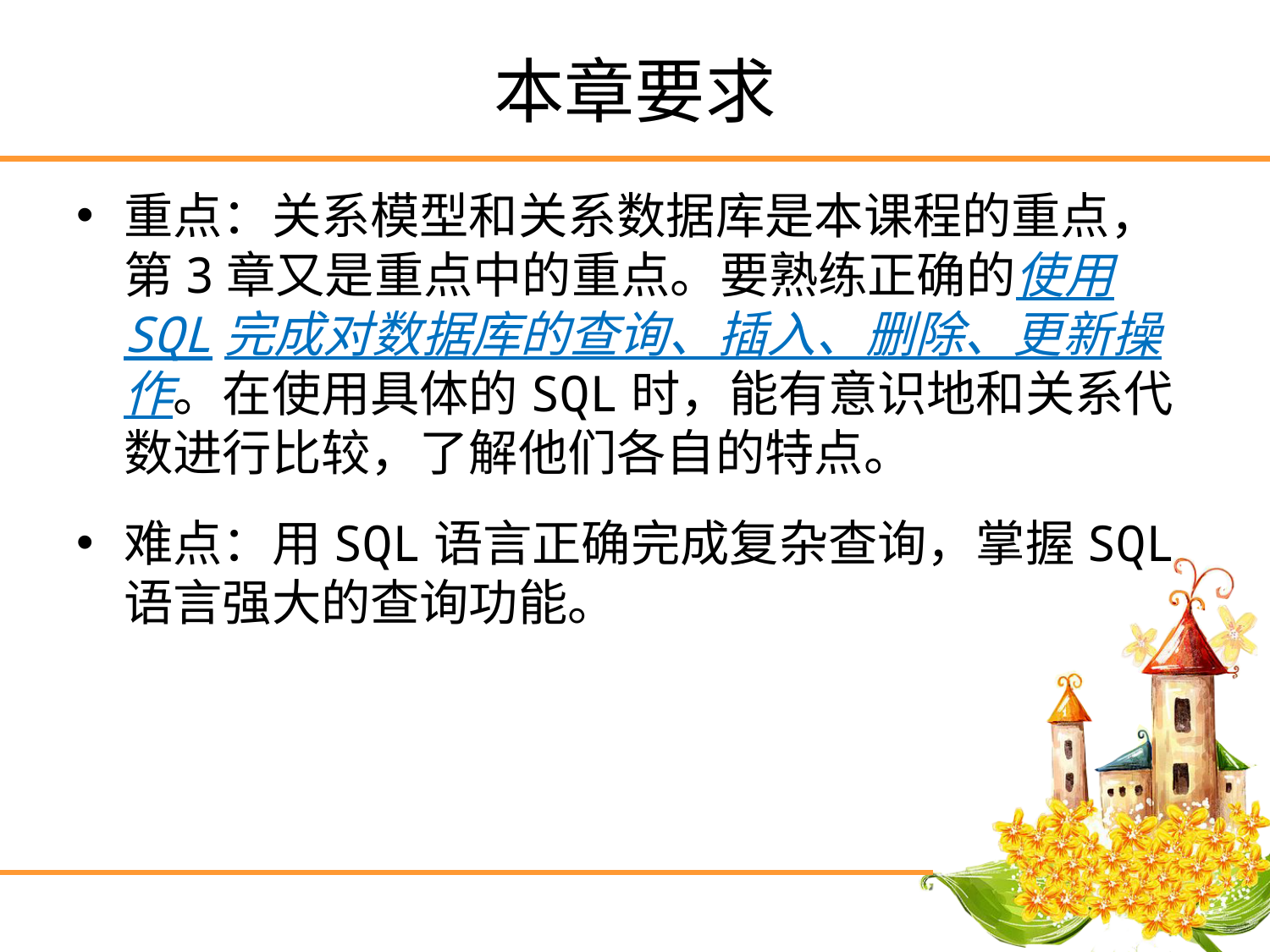

# 本章要求
重点：关系模型和关系数据库是本课程的重点，第3章又是重点中的重点。要熟练正确的使用SQL完成对数据库的查询、插入、删除、更新操作。在使用具体的SQL时，能有意识地和关系代数进行比较，了解他们各自的特点。
难点：用SQL语言正确完成复杂查询，掌握SQL语言强大的查询功能。